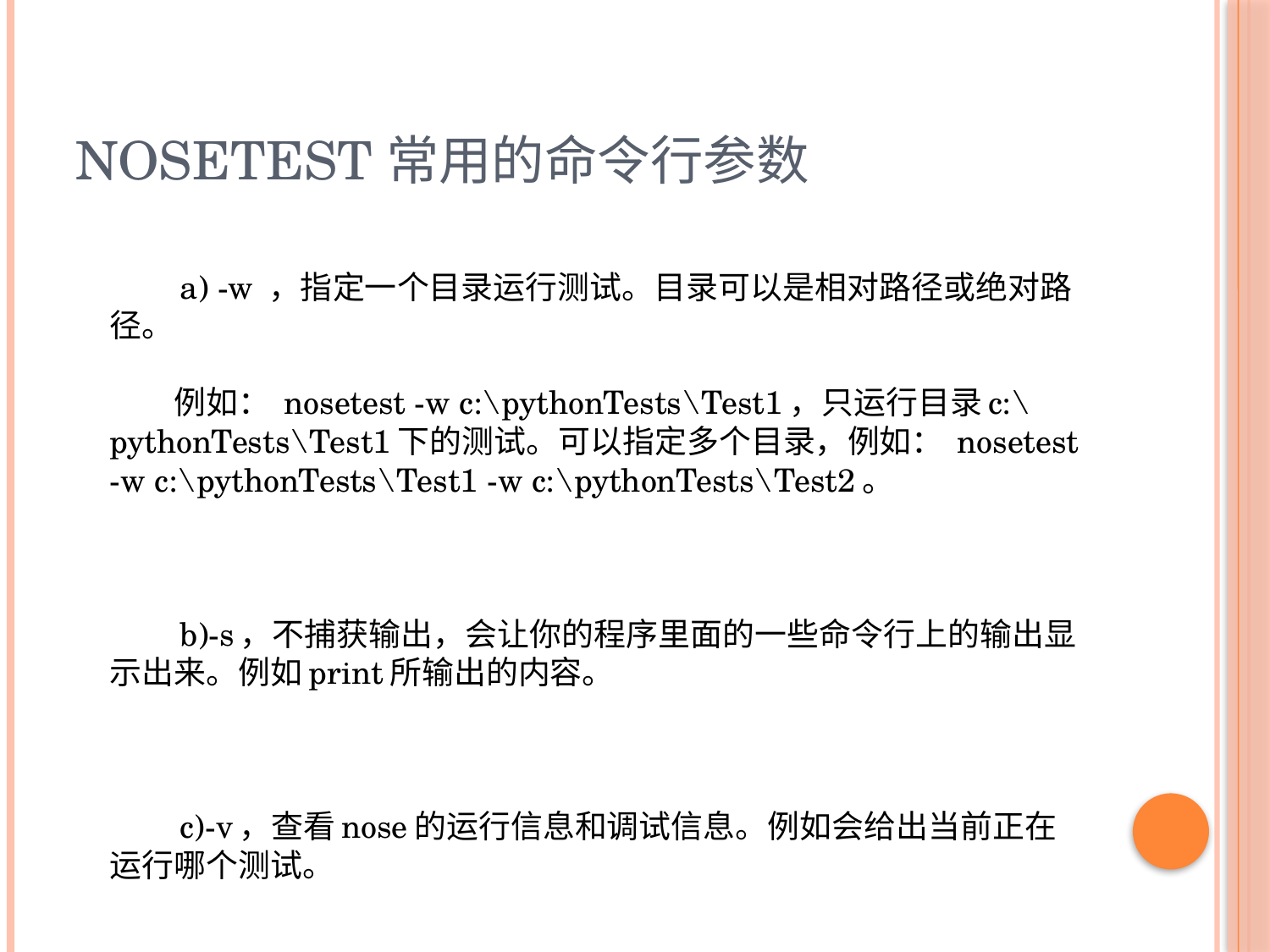

# nosetest常用的命令行参数
　　a) -w ，指定一个目录运行测试。目录可以是相对路径或绝对路径。
　　例如： nosetest -w c:\pythonTests\Test1，只运行目录c:\pythonTests\Test1下的测试。可以指定多个目录，例如： nosetest -w c:\pythonTests\Test1 -w c:\pythonTests\Test2。
　　b)-s，不捕获输出，会让你的程序里面的一些命令行上的输出显示出来。例如print所输出的内容。
　　c)-v，查看nose的运行信息和调试信息。例如会给出当前正在运行哪个测试。